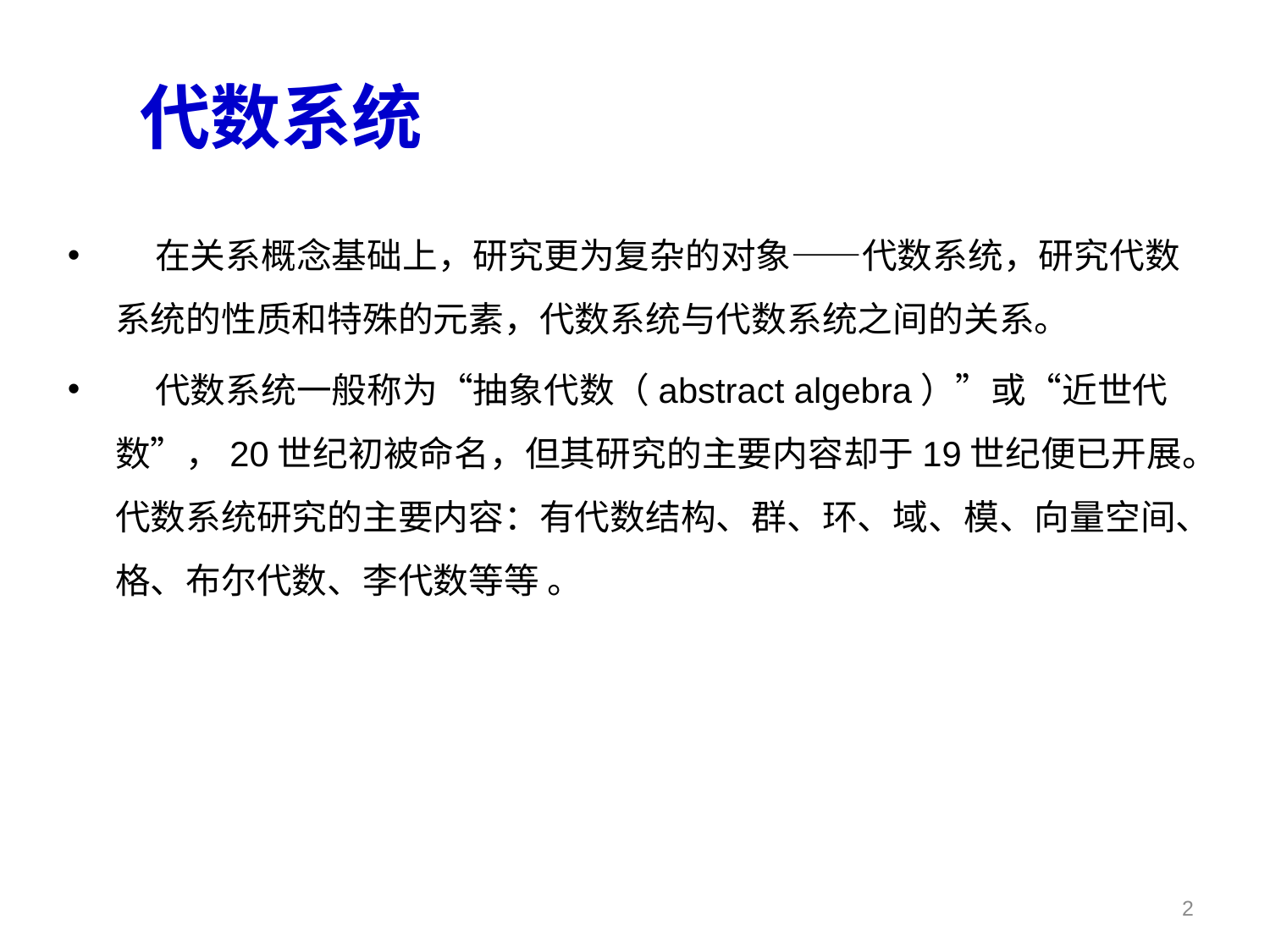

代数系统
    在关系概念基础上，研究更为复杂的对象——代数系统，研究代数系统的性质和特殊的元素，代数系统与代数系统之间的关系。
    代数系统一般称为“抽象代数（abstract algebra）”或“近世代数”，20世纪初被命名，但其研究的主要内容却于19世纪便已开展。代数系统研究的主要内容：有代数结构、群、环、域、模、向量空间、格、布尔代数、李代数等等 。

2